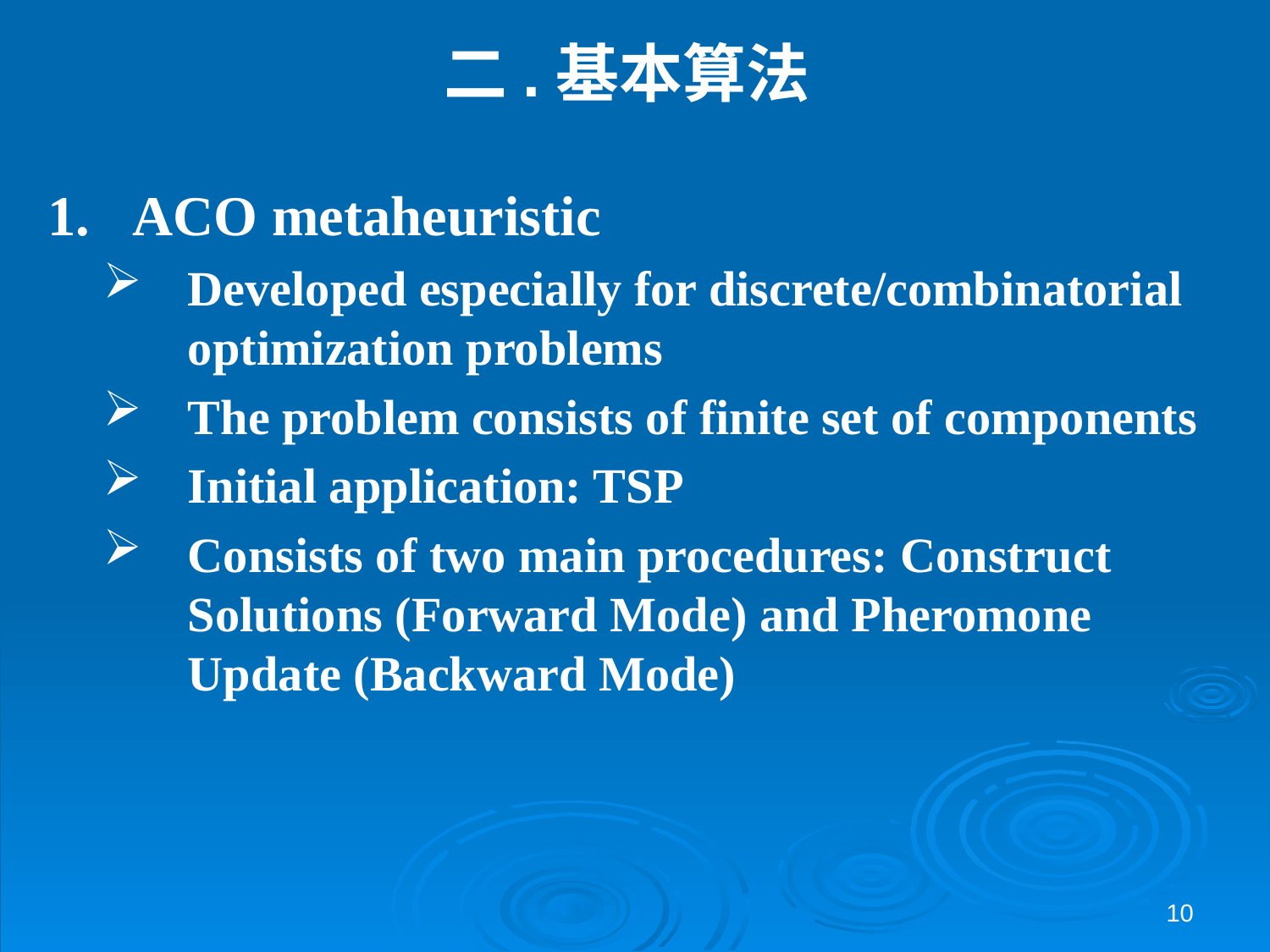

# 二.基本算法
ACO metaheuristic
Developed especially for discrete/combinatorial optimization problems
The problem consists of finite set of components
Initial application: TSP
Consists of two main procedures: Construct Solutions (Forward Mode) and Pheromone Update (Backward Mode)
10